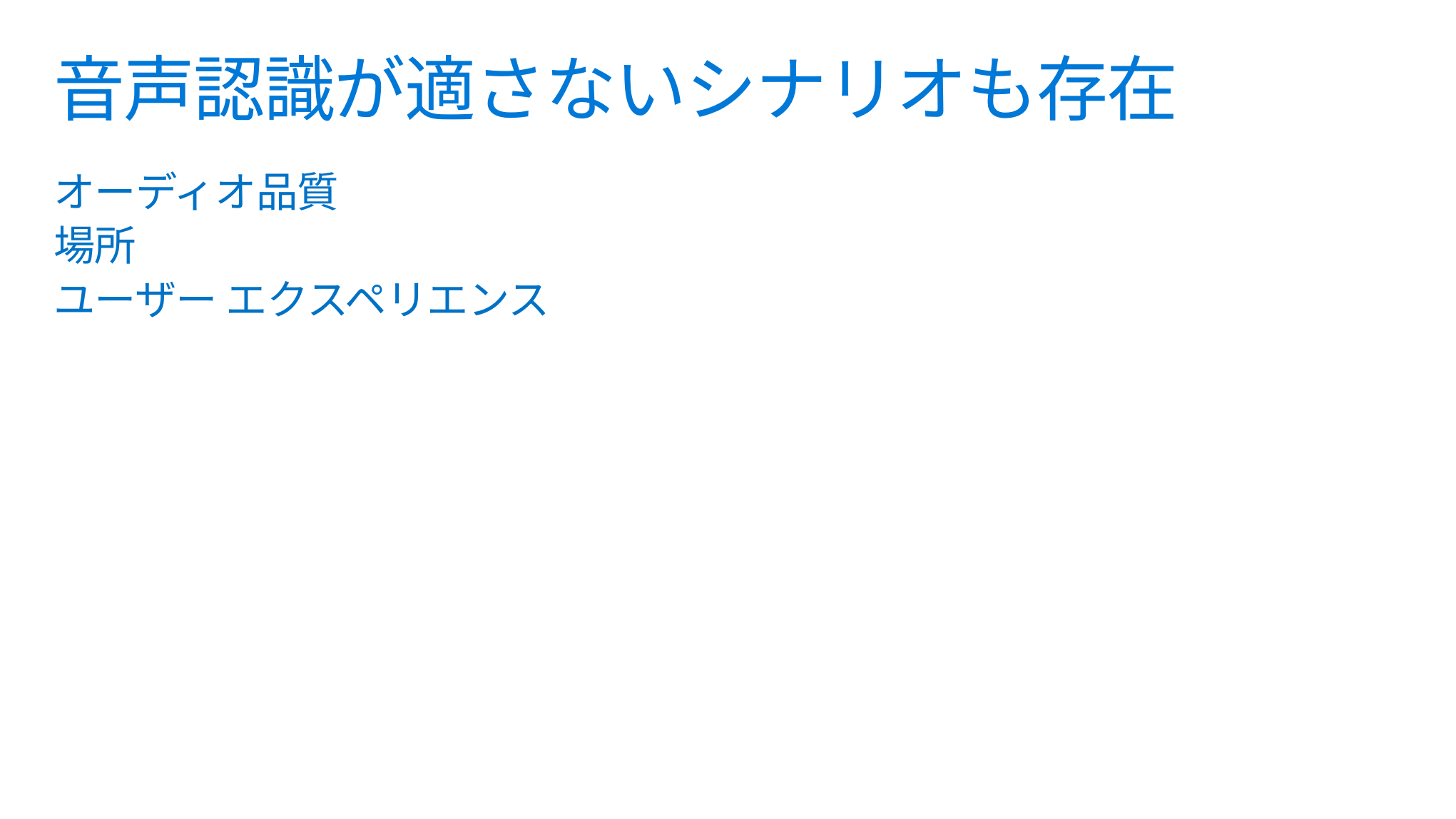

# 音声認識が適さないシナリオも存在
オーディオ品質
場所
ユーザー エクスペリエンス